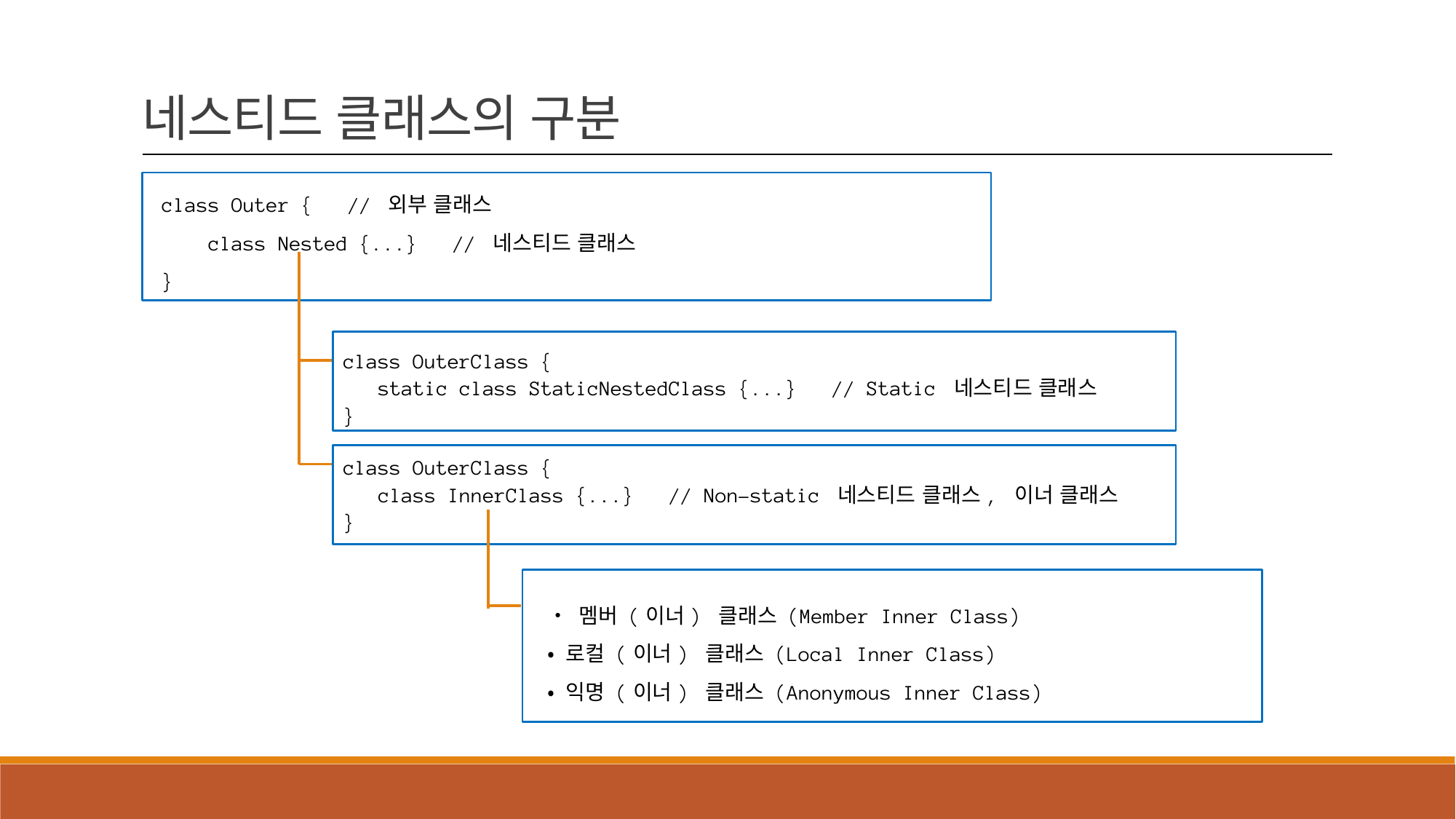

네스티드 클래스의 구분

class Outer {   // 외부 클래스
    class Nested {...}   // 네스티드 클래스
}

class OuterClass {
   static class StaticNestedClass {...}   // Static 네스티드 클래스
}

class OuterClass {
   class InnerClass {...}   // Non-static 네스티드 클래스, 이너 클래스
}

• 멤버 (이너) 클래스 (Member Inner Class)
• 로컬 (이너) 클래스 (Local Inner Class)
• 익명 (이너) 클래스 (Anonymous Inner Class)